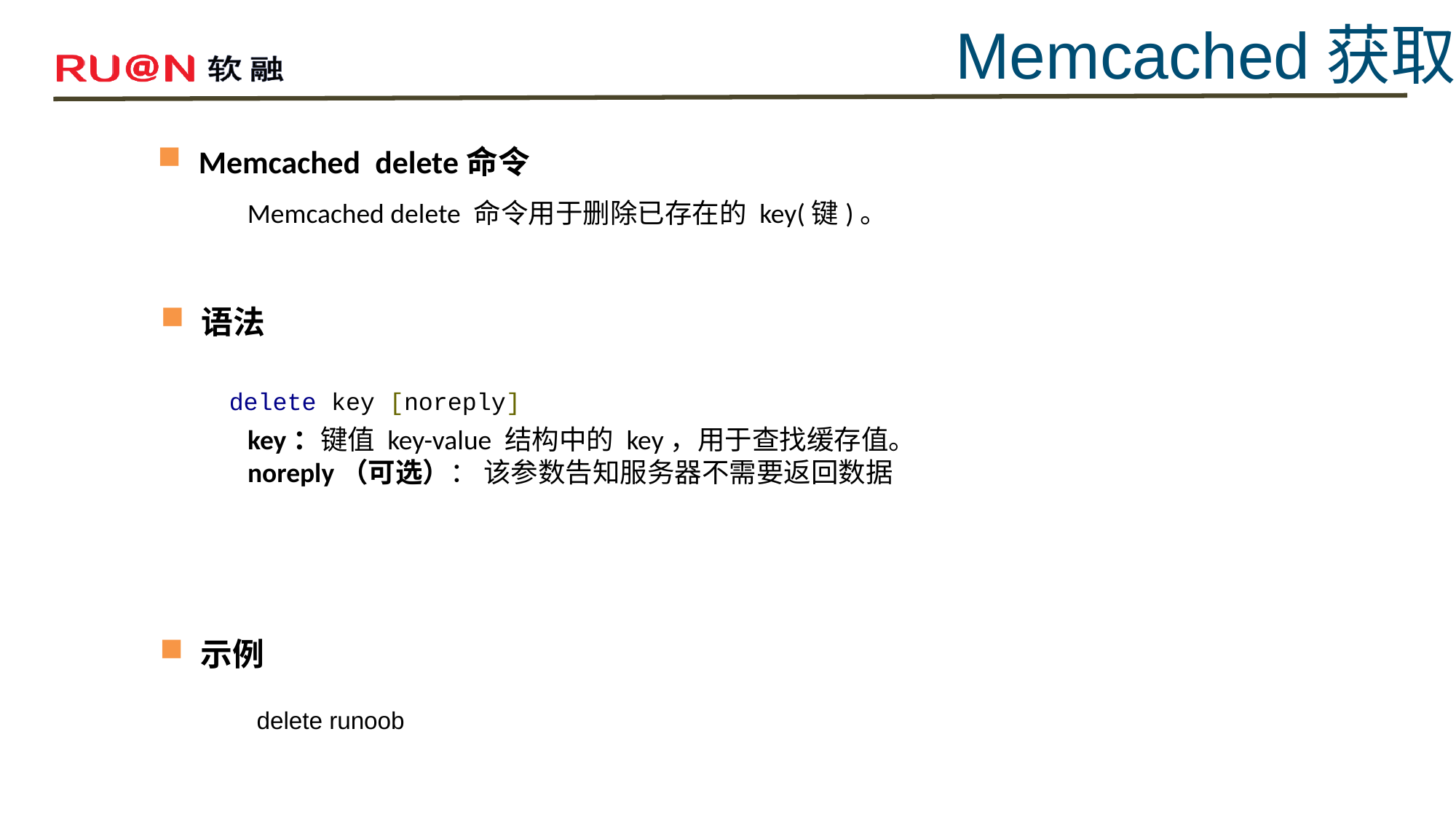

Memcached获取
Memcached  delete命令
Memcached delete 命令用于删除已存在的 key(键)。
语法
delete key [noreply]
key：键值 key-value 结构中的 key，用于查找缓存值。
noreply（可选）： 该参数告知服务器不需要返回数据
示例
delete runoob